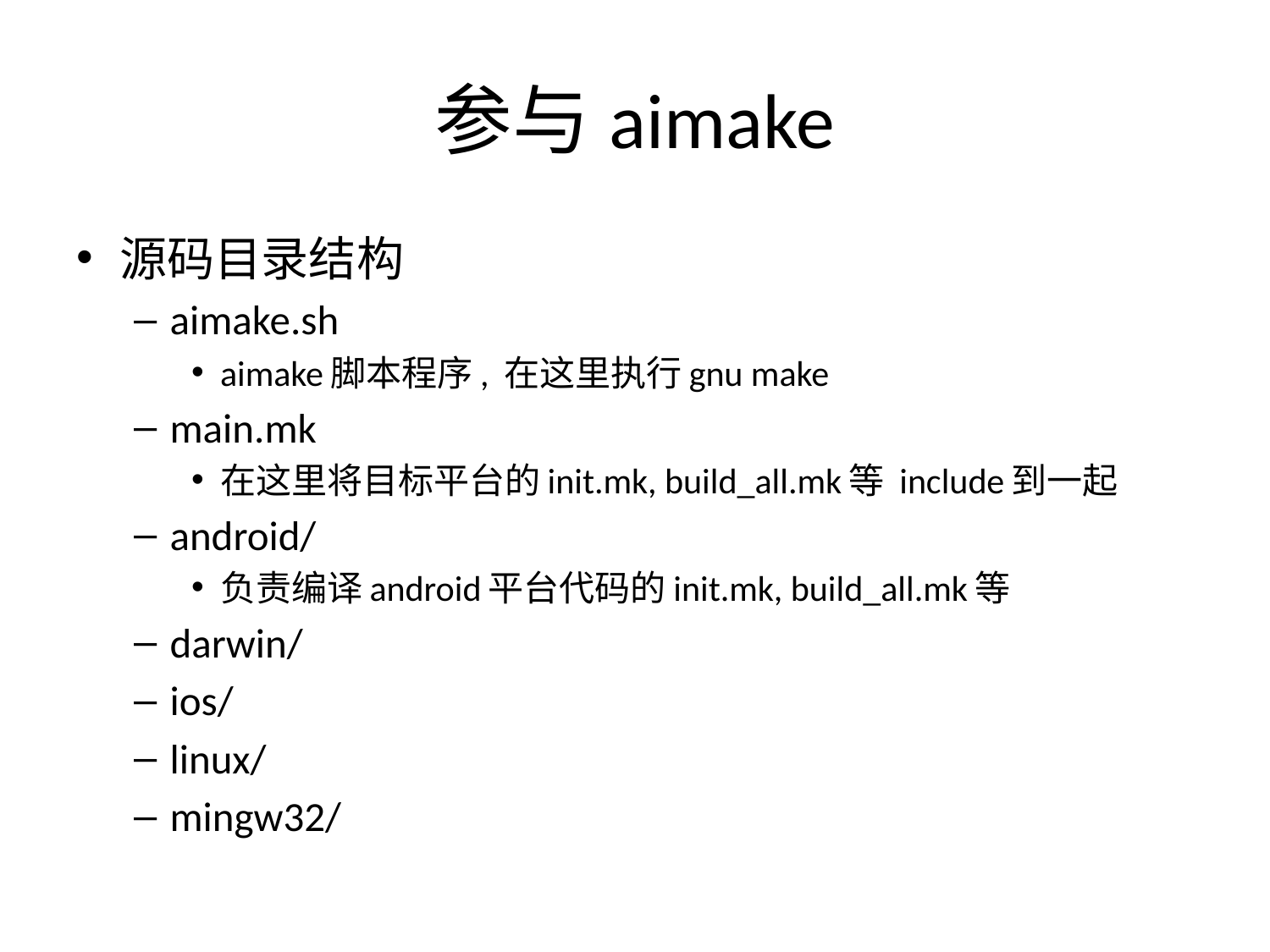

# 参与aimake
源码目录结构
aimake.sh
aimake脚本程序, 在这里执行gnu make
main.mk
在这里将目标平台的init.mk, build_all.mk等 include到一起
android/
负责编译android平台代码的init.mk, build_all.mk等
darwin/
ios/
linux/
mingw32/